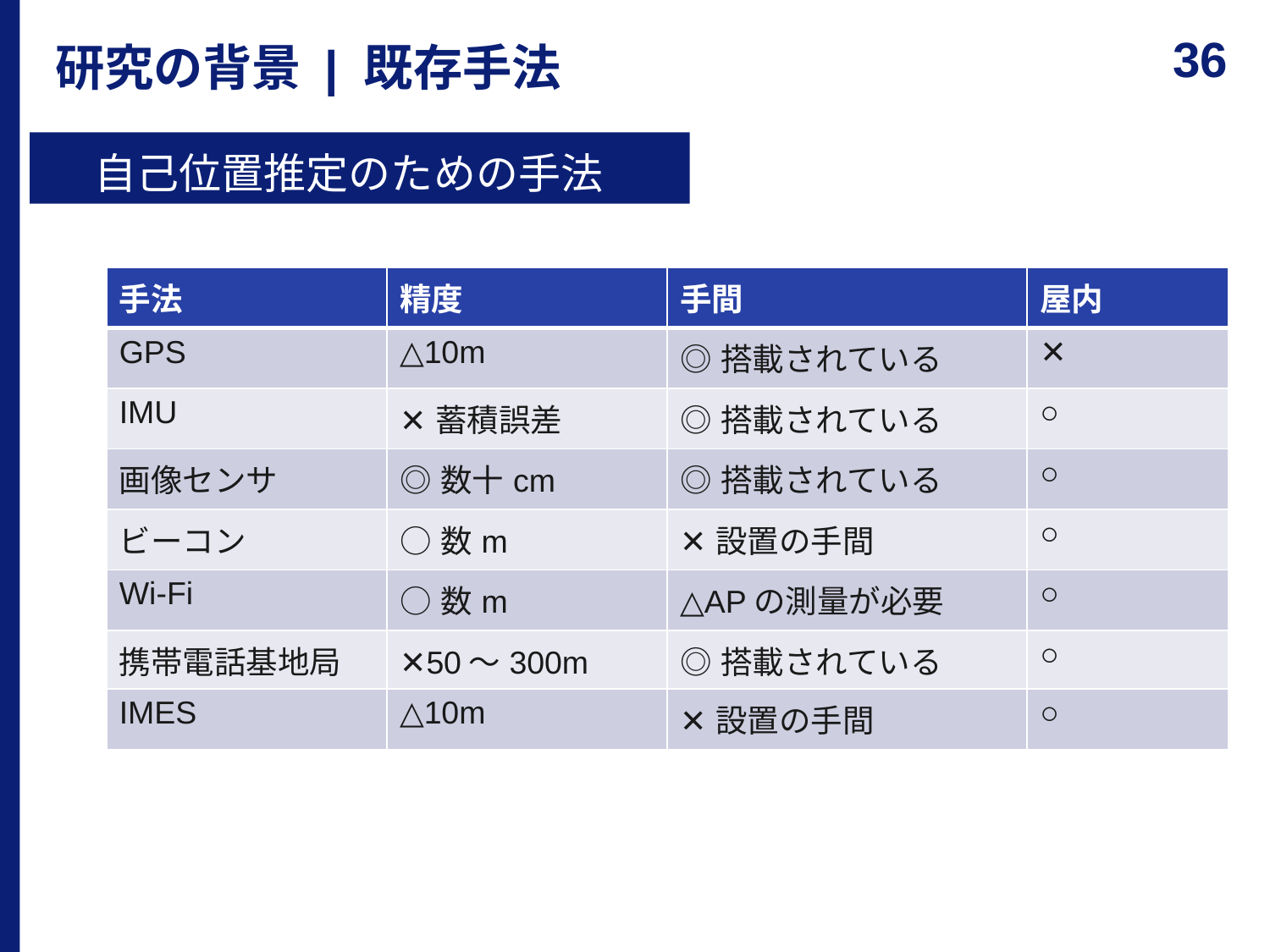

# 研究の背景 | 既存手法
自己位置推定のための手法
| 手法 | 精度 | 手間 | 屋内 |
| --- | --- | --- | --- |
| GPS | △10m | ◎搭載されている | ✕ |
| IMU | ✕蓄積誤差 | ◎搭載されている | ○ |
| 画像センサ | ◎数十cm | ◎搭載されている | ○ |
| ビーコン | ○数m | ✕設置の手間 | ○ |
| Wi-Fi | ○数m | △APの測量が必要 | ○ |
| 携帯電話基地局 | ✕50～300m | ◎搭載されている | ○ |
| IMES | △10m | ✕設置の手間 | ○ |